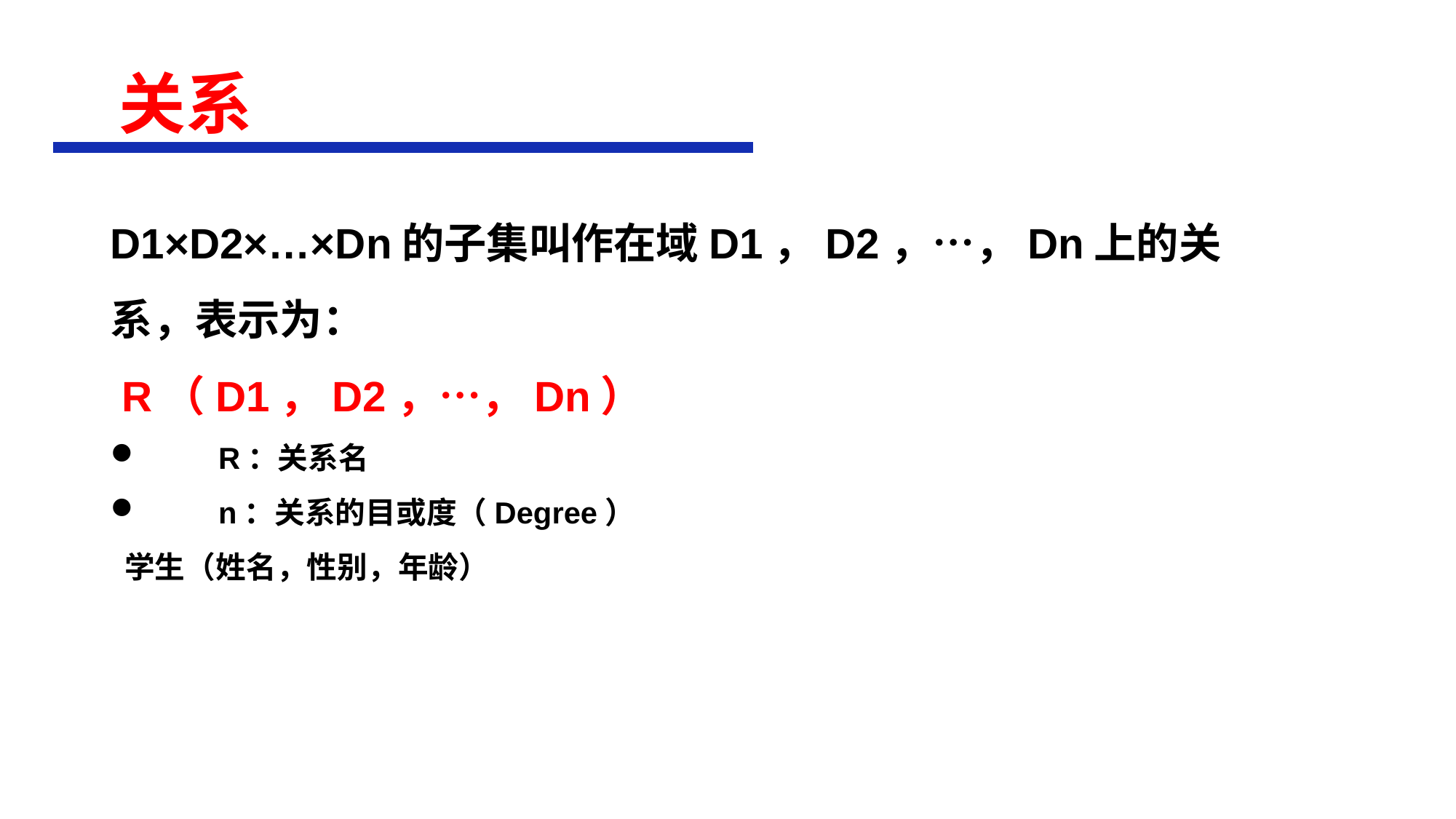

# 关系
D1×D2×…×Dn的子集叫作在域D1，D2，…，Dn上的关系，表示为：
 R（D1，D2，…，Dn）
        R：关系名
        n：关系的目或度（Degree）
 学生（姓名，性别，年龄）